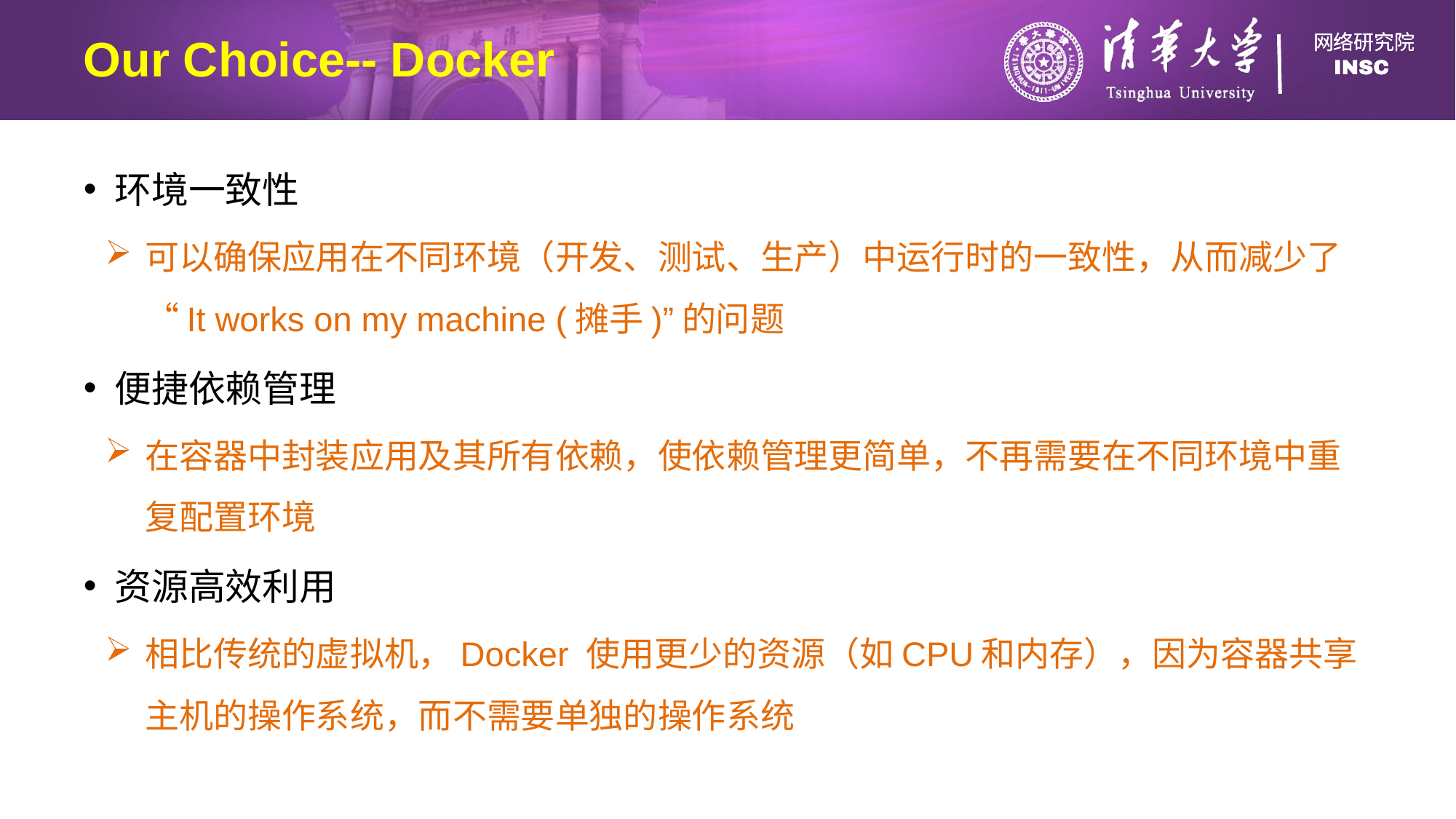

# Our Choice-- Docker
环境一致性
可以确保应用在不同环境（开发、测试、生产）中运行时的一致性，从而减少了“It works on my machine (摊手)”的问题
便捷依赖管理
在容器中封装应用及其所有依赖，使依赖管理更简单，不再需要在不同环境中重复配置环境
资源高效利用
相比传统的虚拟机，Docker 使用更少的资源（如CPU和内存），因为容器共享主机的操作系统，而不需要单独的操作系统